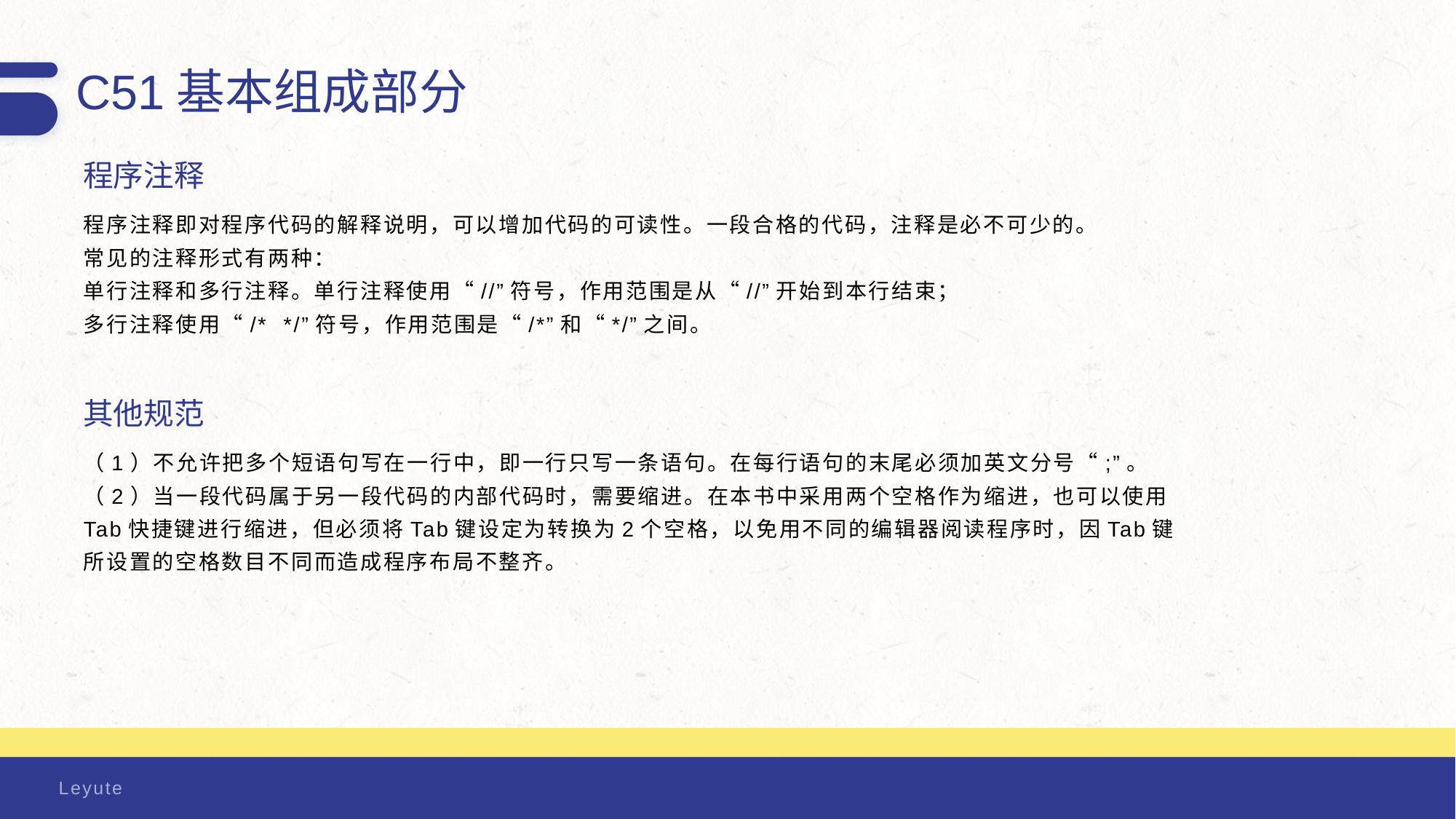

C51基本组成部分
程序注释
程序注释即对程序代码的解释说明，可以增加代码的可读性。一段合格的代码，注释是必不可少的。
常见的注释形式有两种：
单行注释和多行注释。单行注释使用“//”符号，作用范围是从“//”开始到本行结束；
多行注释使用“/*  */”符号，作用范围是“/*”和“*/”之间。
其他规范
（1）不允许把多个短语句写在一行中，即一行只写一条语句。在每行语句的末尾必须加英文分号“;”。
（2）当一段代码属于另一段代码的内部代码时，需要缩进。在本书中采用两个空格作为缩进，也可以使用Tab快捷键进行缩进，但必须将Tab键设定为转换为2个空格，以免用不同的编辑器阅读程序时，因Tab键所设置的空格数目不同而造成程序布局不整齐。